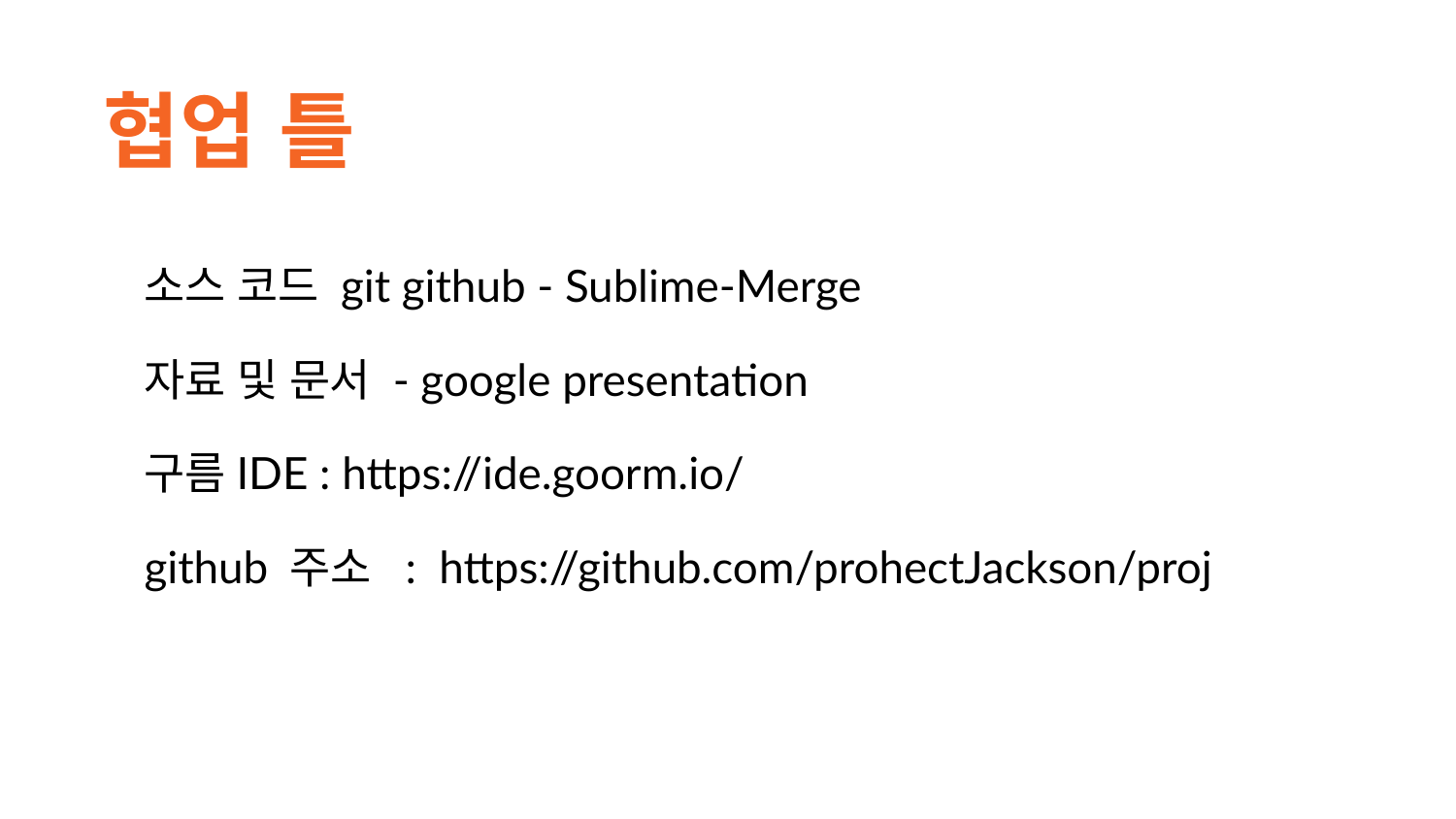

협업 틀
소스 코드 git github - Sublime-Merge
자료 및 문서 - google presentation
구름IDE : https://ide.goorm.io/
github 주소  :  https://github.com/prohectJackson/proj